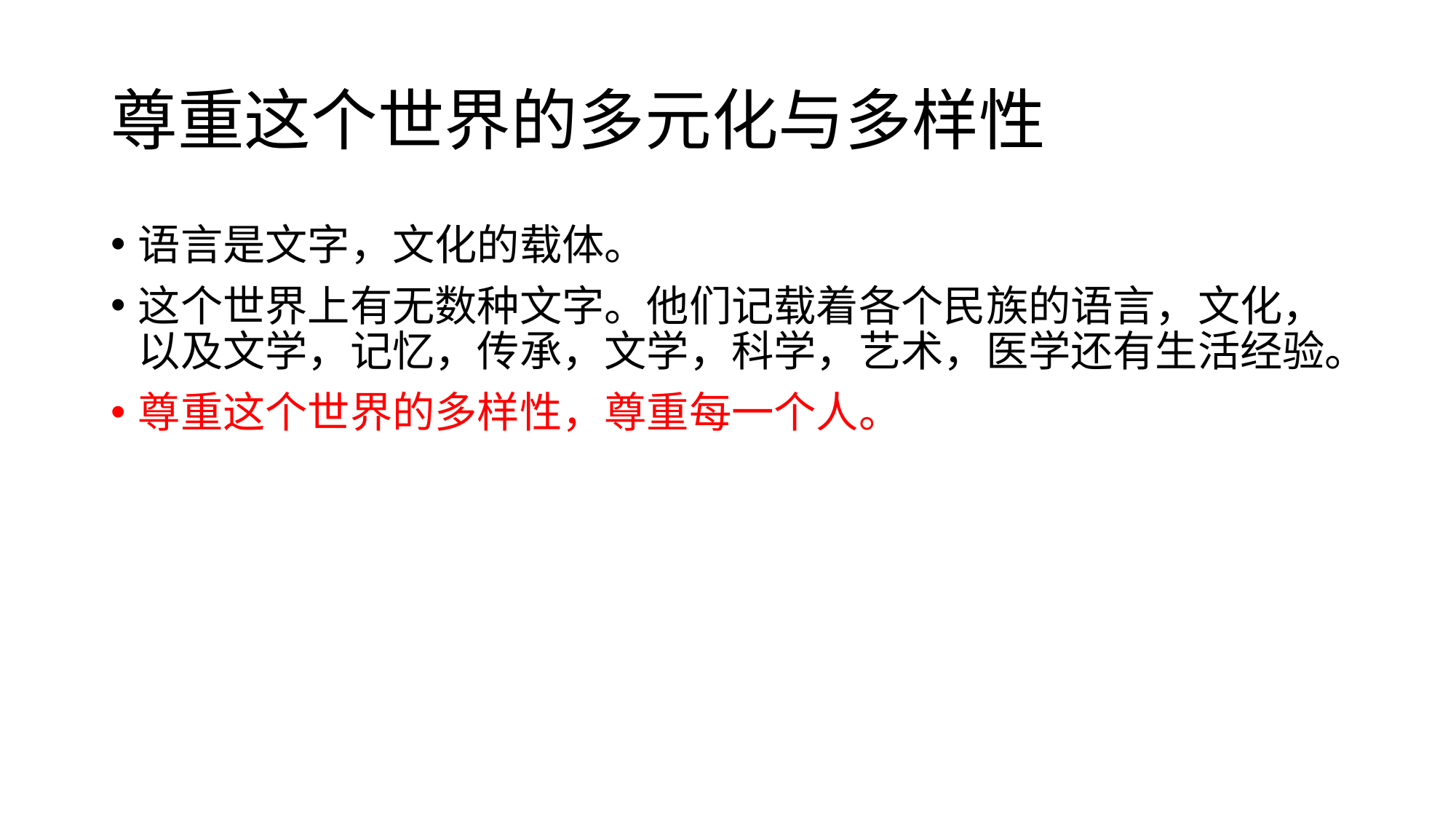

# 尊重这个世界的多元化与多样性
语言是文字，文化的载体。
这个世界上有无数种文字。他们记载着各个民族的语言，文化，以及文学，记忆，传承，文学，科学，艺术，医学还有生活经验。
尊重这个世界的多样性，尊重每一个人。